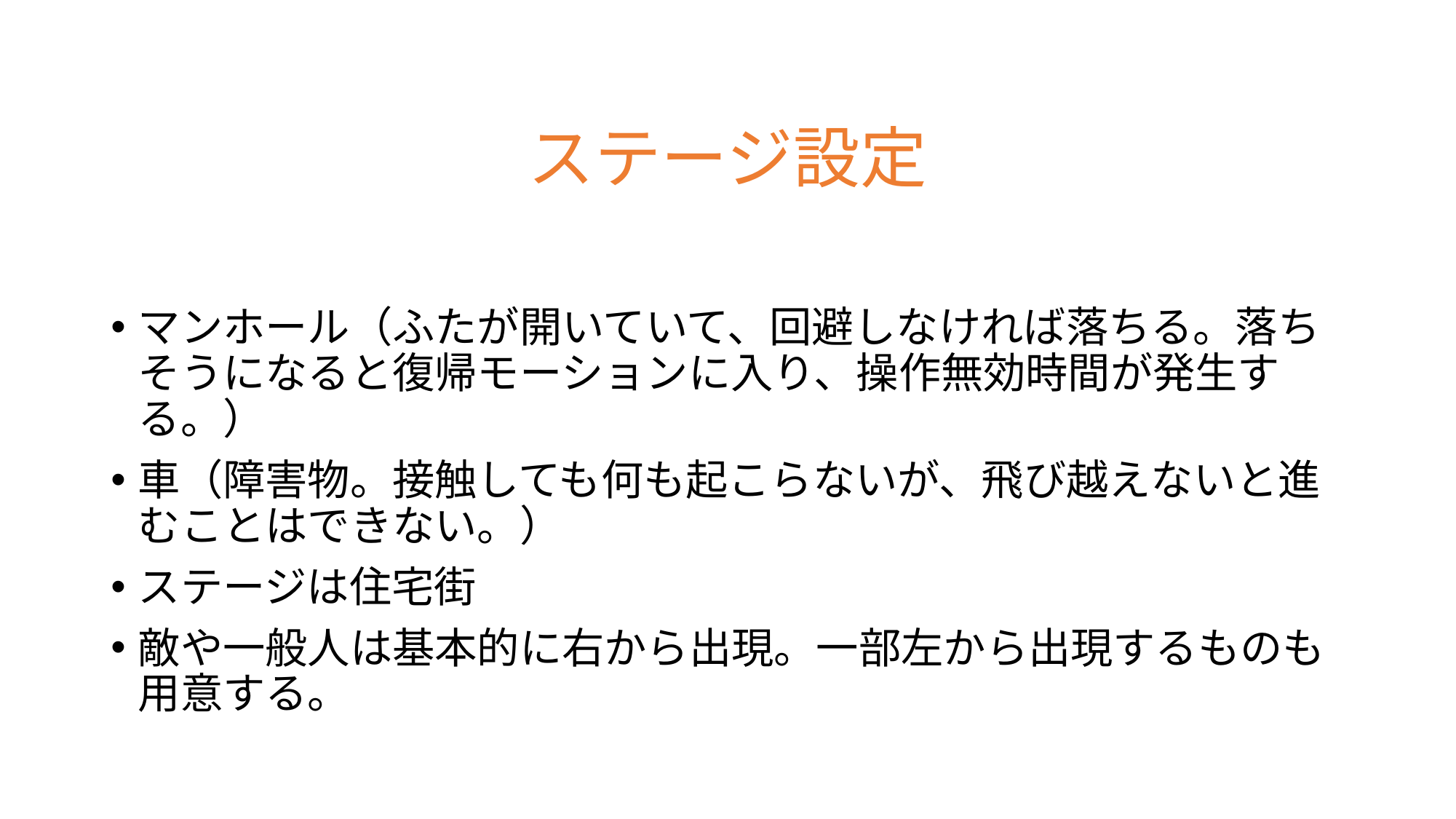

# ステージ設定
マンホール（ふたが開いていて、回避しなければ落ちる。落ちそうになると復帰モーションに入り、操作無効時間が発生する。）
車（障害物。接触しても何も起こらないが、飛び越えないと進むことはできない。）
ステージは住宅街
敵や一般人は基本的に右から出現。一部左から出現するものも用意する。